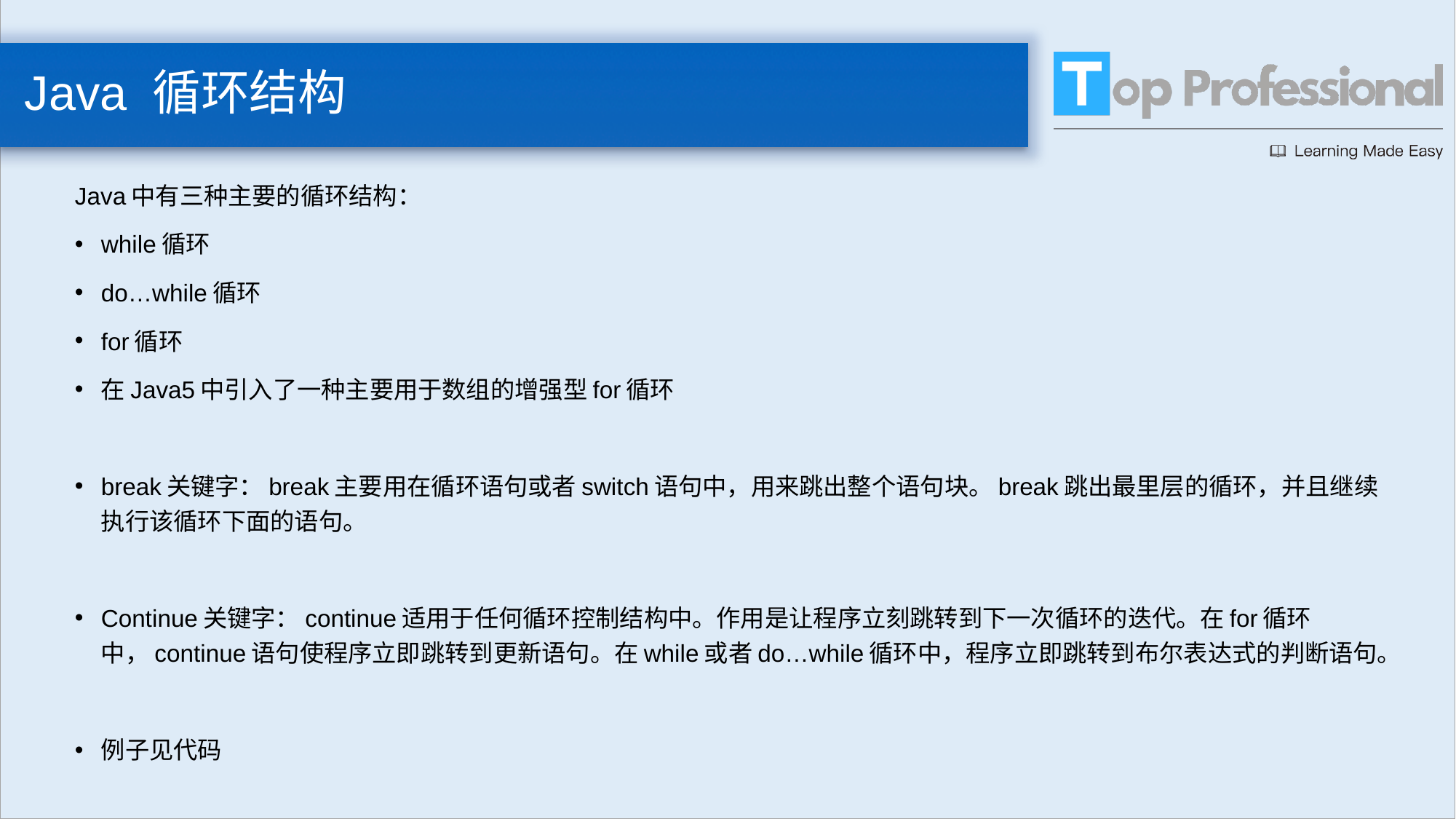

# Java 循环结构
Java中有三种主要的循环结构：
while循环
do…while循环
for循环
在Java5中引入了一种主要用于数组的增强型for循环

break关键字：break主要用在循环语句或者switch语句中，用来跳出整个语句块。break跳出最里层的循环，并且继续执行该循环下面的语句。

Continue关键字：continue适用于任何循环控制结构中。作用是让程序立刻跳转到下一次循环的迭代。在for循环中，continue语句使程序立即跳转到更新语句。在while或者do…while循环中，程序立即跳转到布尔表达式的判断语句。

例子见代码